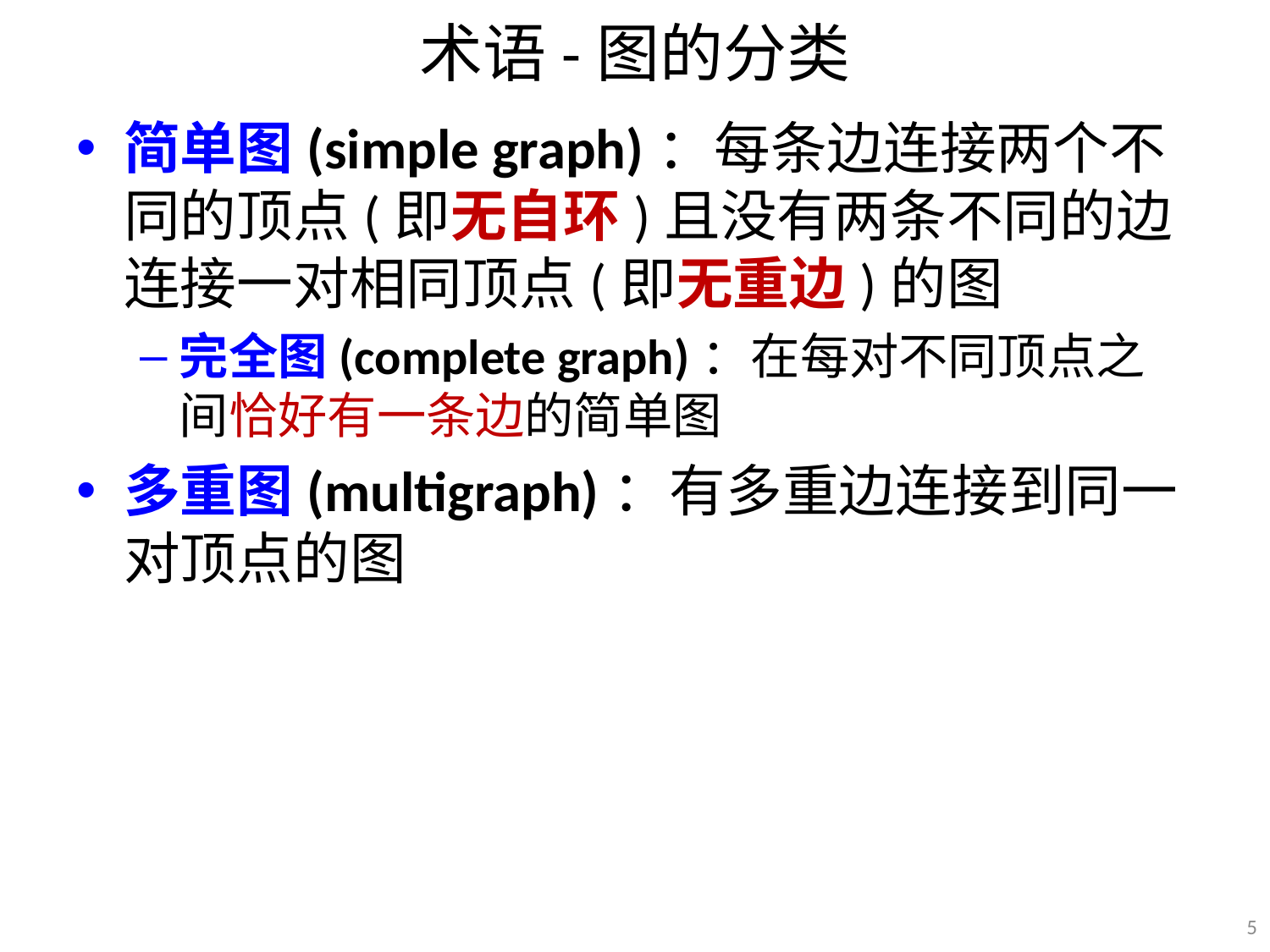

# 术语-图的分类
简单图(simple graph)：每条边连接两个不同的顶点(即无自环)且没有两条不同的边连接一对相同顶点(即无重边)的图
完全图(complete graph)：在每对不同顶点之间恰好有一条边的简单图
多重图(multigraph)：有多重边连接到同一对顶点的图
5